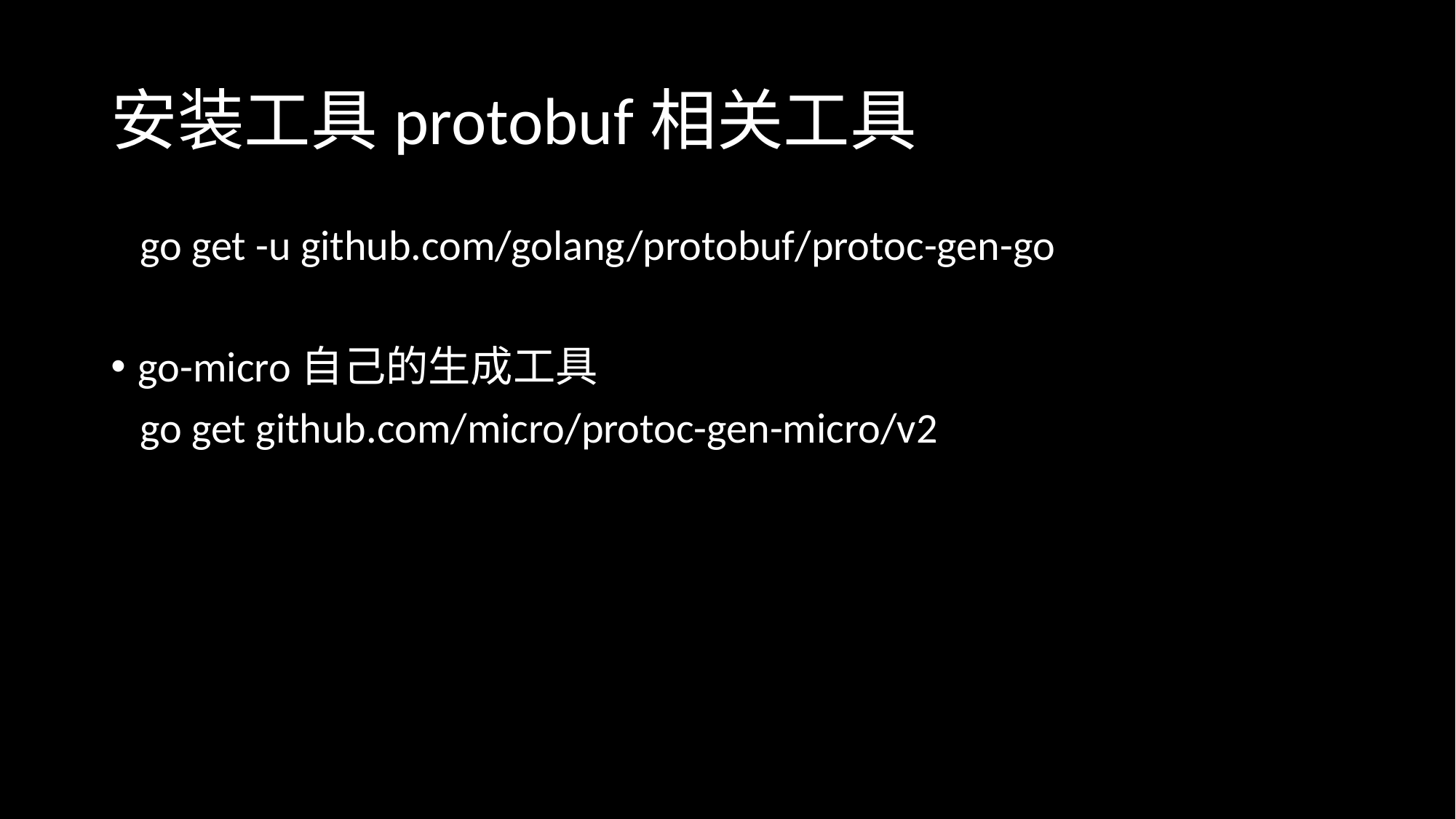

# 安装工具protobuf相关工具
   go get -u github.com/golang/protobuf/protoc-gen-go

go-micro自己的生成工具
   go get github.com/micro/protoc-gen-micro/v2